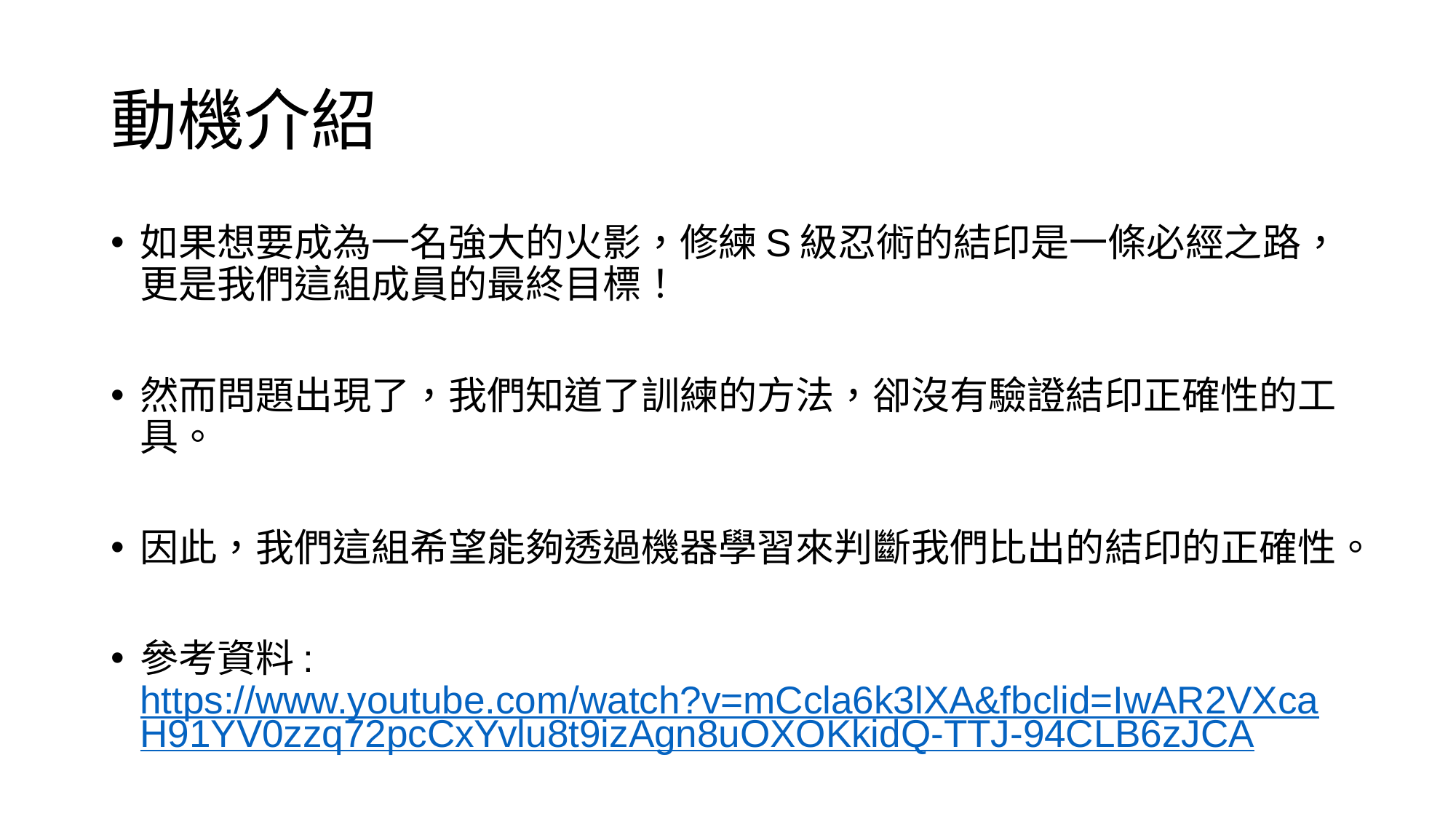

# 動機介紹
如果想要成為一名強大的火影，修練S級忍術的結印是一條必經之路，更是我們這組成員的最終目標！

然而問題出現了，我們知道了訓練的方法，卻沒有驗證結印正確性的工具。

因此，我們這組希望能夠透過機器學習來判斷我們比出的結印的正確性。

參考資料: https://www.youtube.com/watch?v=mCcla6k3lXA&fbclid=IwAR2VXcaH91YV0zzq72pcCxYvlu8t9izAgn8uOXOKkidQ-TTJ-94CLB6zJCA